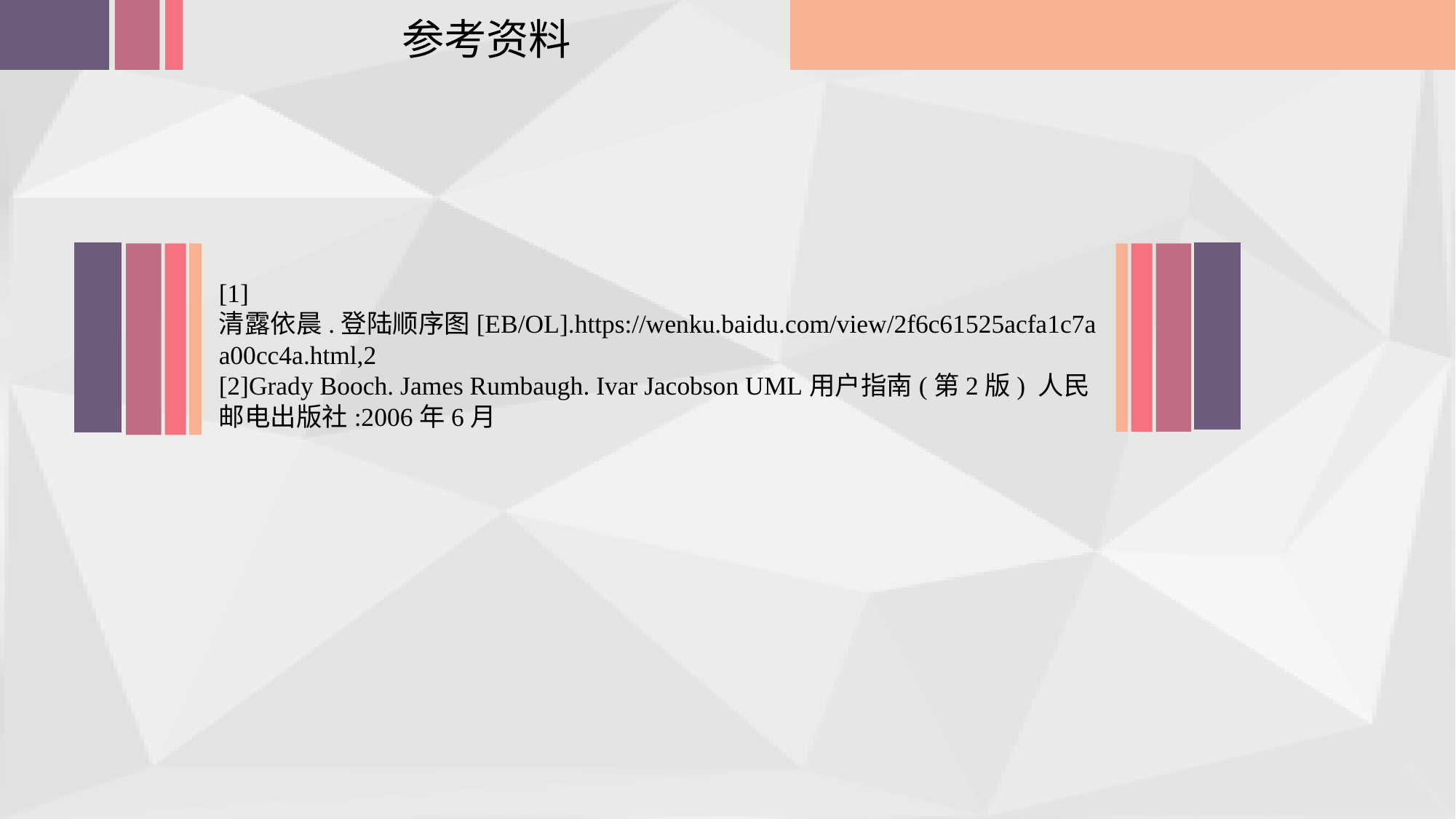

参考资料

[1] 清露依晨.登陆顺序图[EB/OL].https://wenku.baidu.com/view/2f6c61525acfa1c7aa00cc4a.html,2
[2]Grady Booch. James Rumbaugh. Ivar Jacobson UML用户指南(第2版) 人民邮电出版社:2006年6月